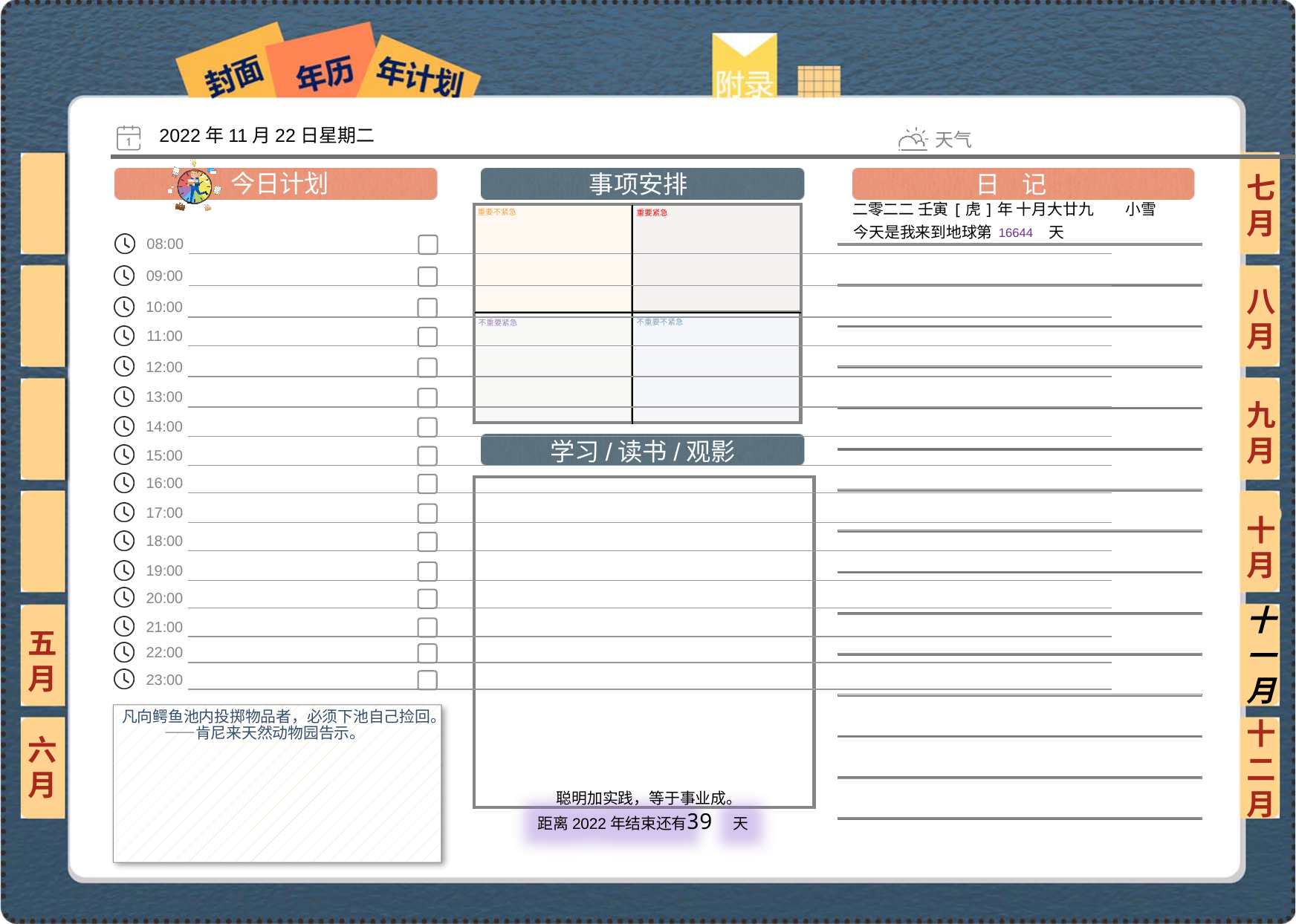

2022年11月22日星期二
七月
二零二二 壬寅[虎]年 十月大廿九         小雪
16644
八月
九月
十月
十一月
五月
凡向鳄鱼池内投掷物品者，必须下池自己捡回。——肯尼来天然动物园告示。

六月
十二月
39
 聪明加实践，等于事业成。